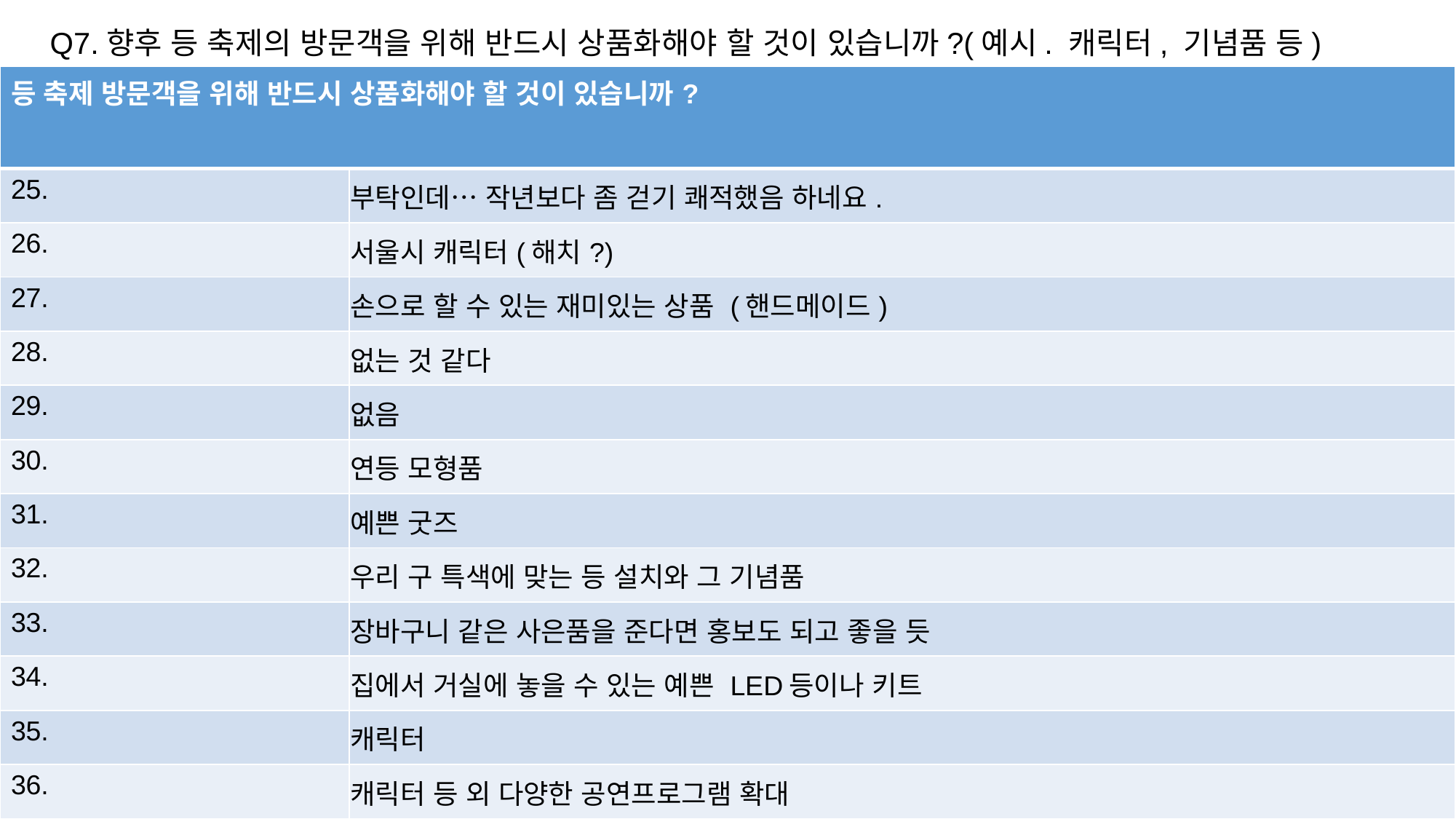

Q7.향후 등 축제의 방문객을 위해 반드시 상품화해야 할 것이 있습니까?(예시. 캐릭터, 기념품 등)
| 등 축제 방문객을 위해 반드시 상품화해야 할 것이 있습니까? |  |
| --- | --- |
| 25. | 부탁인데… 작년보다 좀 걷기 쾌적했음 하네요. |
| 26. | 서울시 캐릭터(해치?) |
| 27. | 손으로 할 수 있는 재미있는 상품 (핸드메이드) |
| 28. | 없는 것 같다 |
| 29. | 없음 |
| 30. | 연등 모형품 |
| 31. | 예쁜 굿즈 |
| 32. | 우리 구 특색에 맞는 등 설치와 그 기념품 |
| 33. | 장바구니 같은 사은품을 준다면 홍보도 되고 좋을 듯 |
| 34. | 집에서 거실에 놓을 수 있는 예쁜 LED등이나 키트 |
| 35. | 캐릭터 |
| 36. | 캐릭터 등 외 다양한 공연프로그램 확대 |